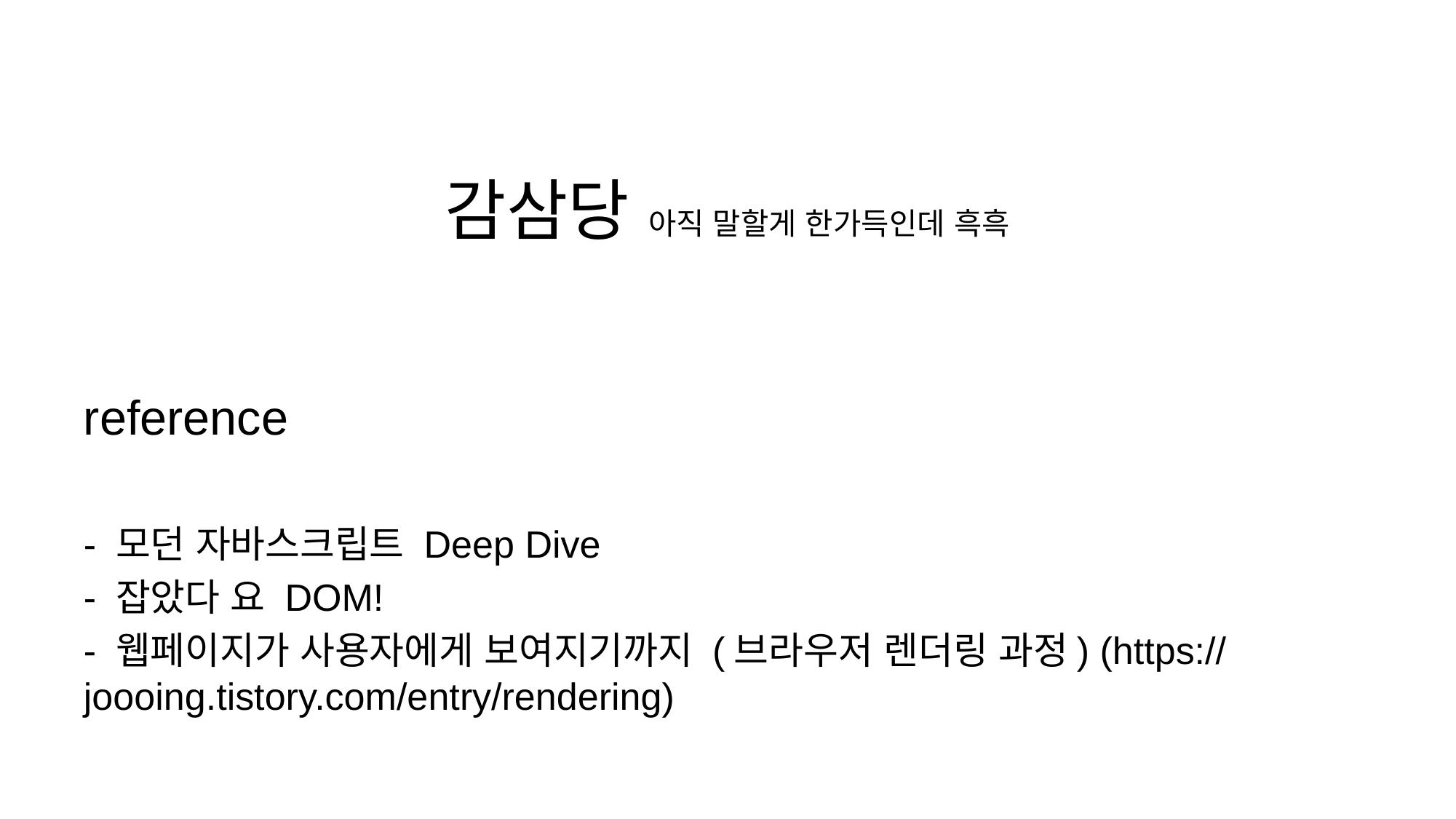

# 감삼당 아직 말할게 한가득인데 흑흑
reference

- 모던 자바스크립트 Deep Dive
- 잡았다 요 DOM!
- 웹페이지가 사용자에게 보여지기까지 (브라우저 렌더링 과정) (https://joooing.tistory.com/entry/rendering)